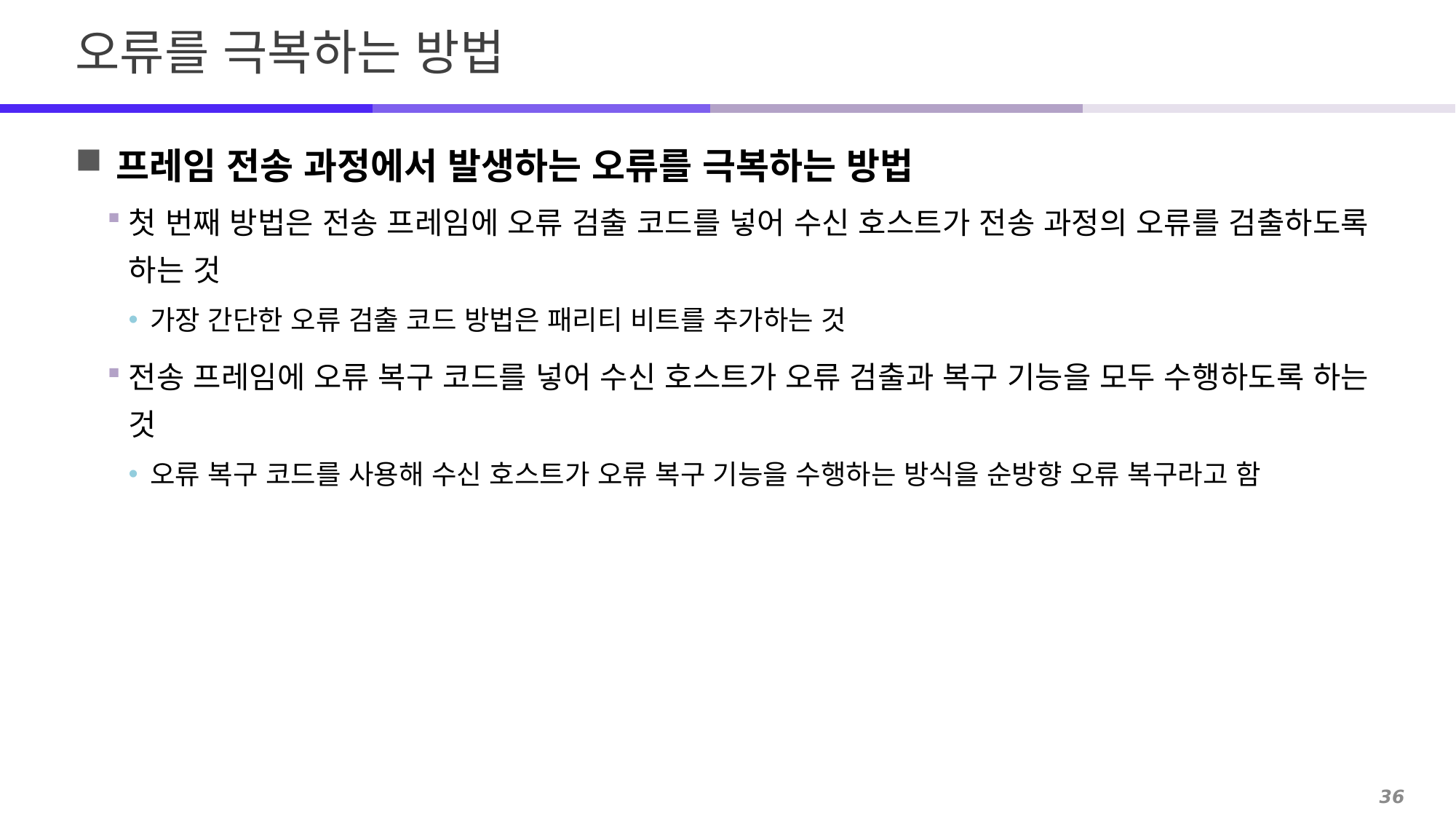

# 오류를 극복하는 방법
프레임 전송 과정에서 발생하는 오류를 극복하는 방법
첫 번째 방법은 전송 프레임에 오류 검출 코드를 넣어 수신 호스트가 전송 과정의 오류를 검출하도록 하는 것
가장 간단한 오류 검출 코드 방법은 패리티 비트를 추가하는 것
전송 프레임에 오류 복구 코드를 넣어 수신 호스트가 오류 검출과 복구 기능을 모두 수행하도록 하는 것
오류 복구 코드를 사용해 수신 호스트가 오류 복구 기능을 수행하는 방식을 순방향 오류 복구라고 함